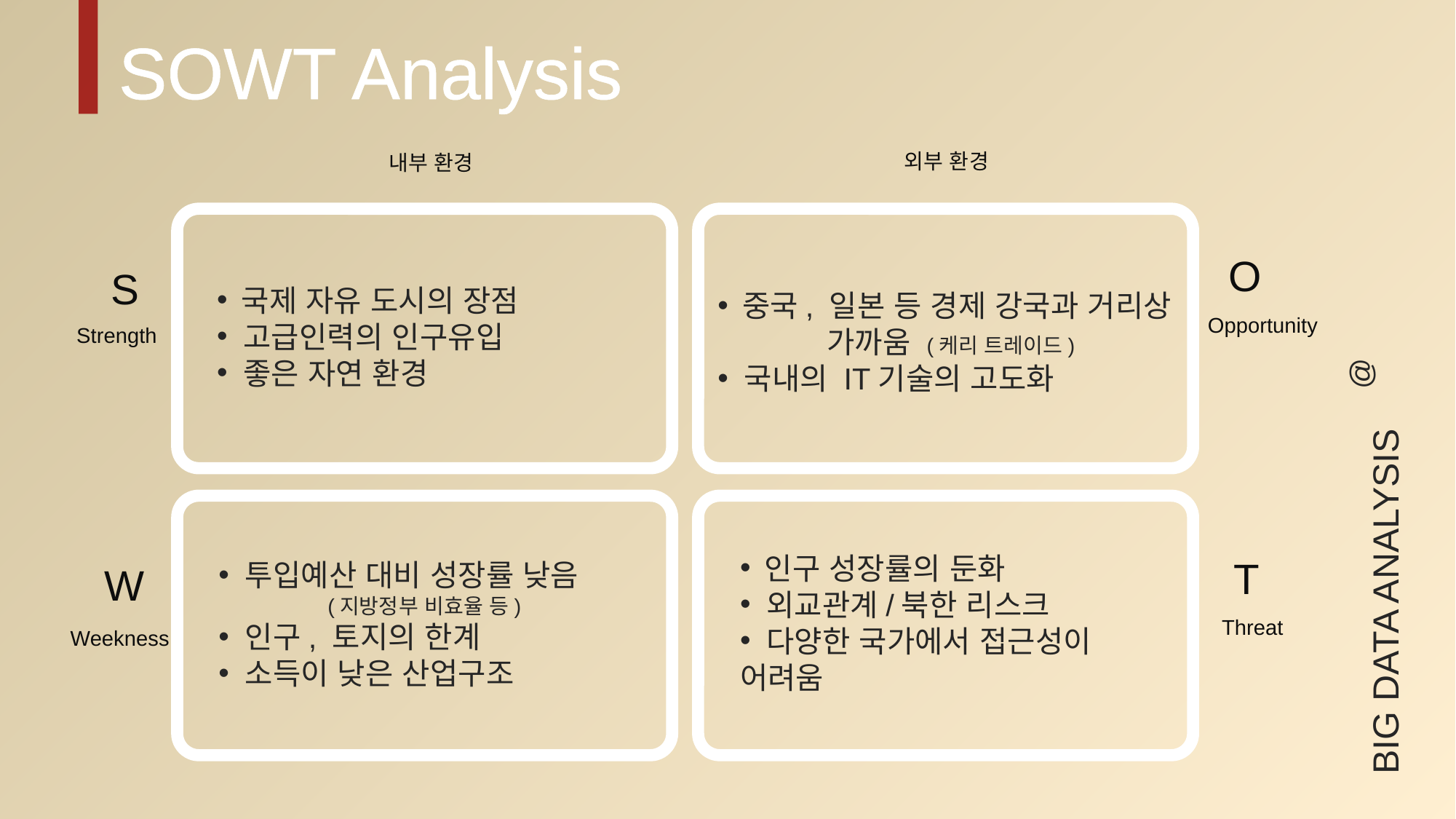

SOWT Analysis
외부 환경
내부 환경

 중국, 일본 등 경제 강국과 거리상 	가까움 (케리 트레이드)
 국내의 IT기술의 고도화

 국제 자유 도시의 장점
 고급인력의 인구유입
 좋은 자연 환경

 투입예산 대비 성장률 낮음
	(지방정부 비효율 등)
 인구, 토지의 한계
 소득이 낮은 산업구조

 인구 성장률의 둔화
 외교관계/북한 리스크
 다양한 국가에서 접근성이 어려움
O
S
Opportunity
Strength
@
BIG DATA ANALYSIS
T
W
Threat
Weekness